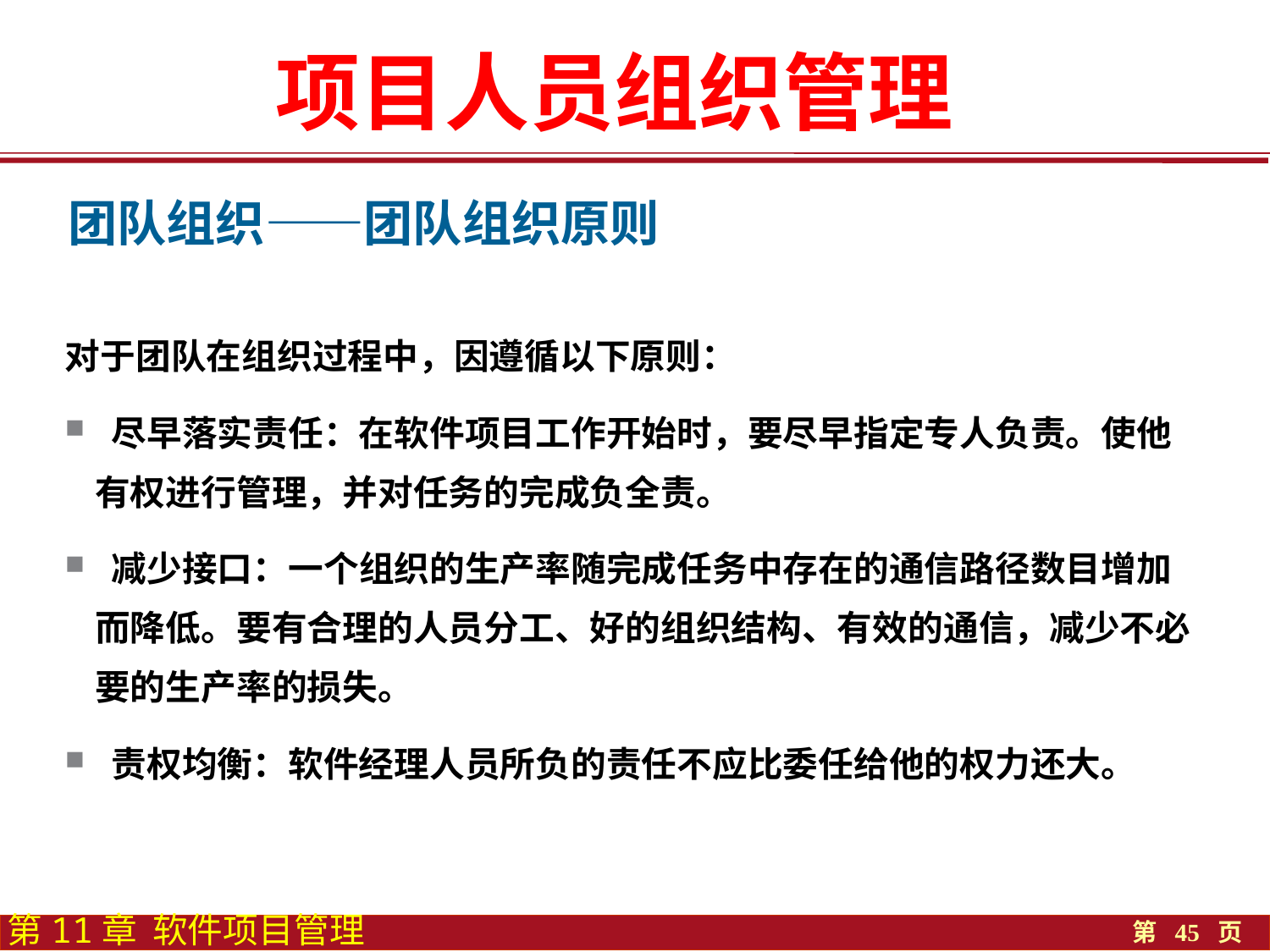

项目人员组织管理
团队组织——团队组织原则
对于团队在组织过程中，因遵循以下原则：
 尽早落实责任：在软件项目工作开始时，要尽早指定专人负责。使他有权进行管理，并对任务的完成负全责。
 减少接口：一个组织的生产率随完成任务中存在的通信路径数目增加而降低。要有合理的人员分工、好的组织结构、有效的通信，减少不必要的生产率的损失。
 责权均衡：软件经理人员所负的责任不应比委任给他的权力还大。